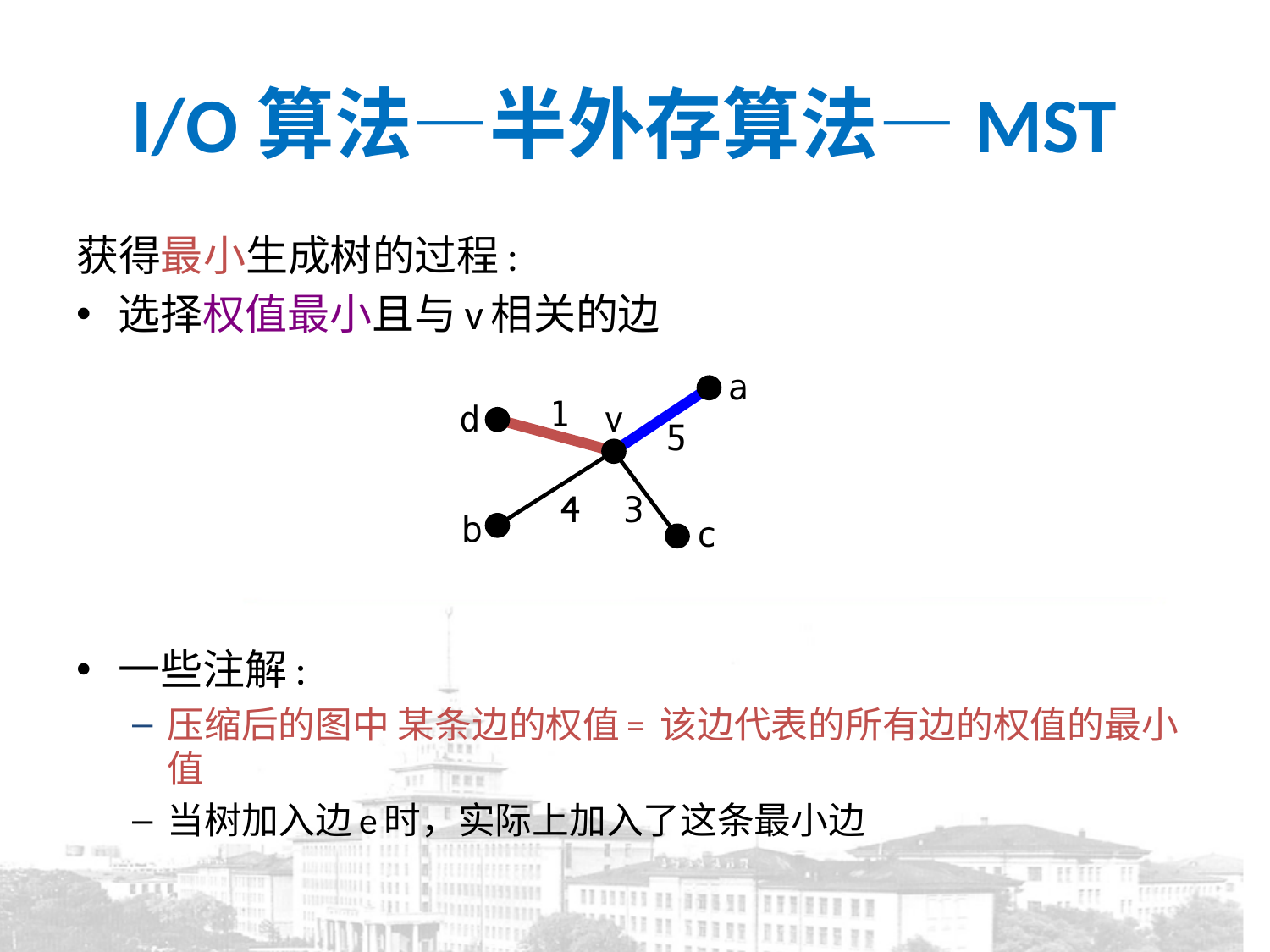

# I/O算法—半外存算法—MST
获得最小生成树的过程:
选择权值最小且与v相关的边

一些注解:
压缩后的图中 某条边的权值= 该边代表的所有边的权值的最小值
当树加入边e时，实际上加入了这条最小边
a

1

d
v

5

4
3
b
c